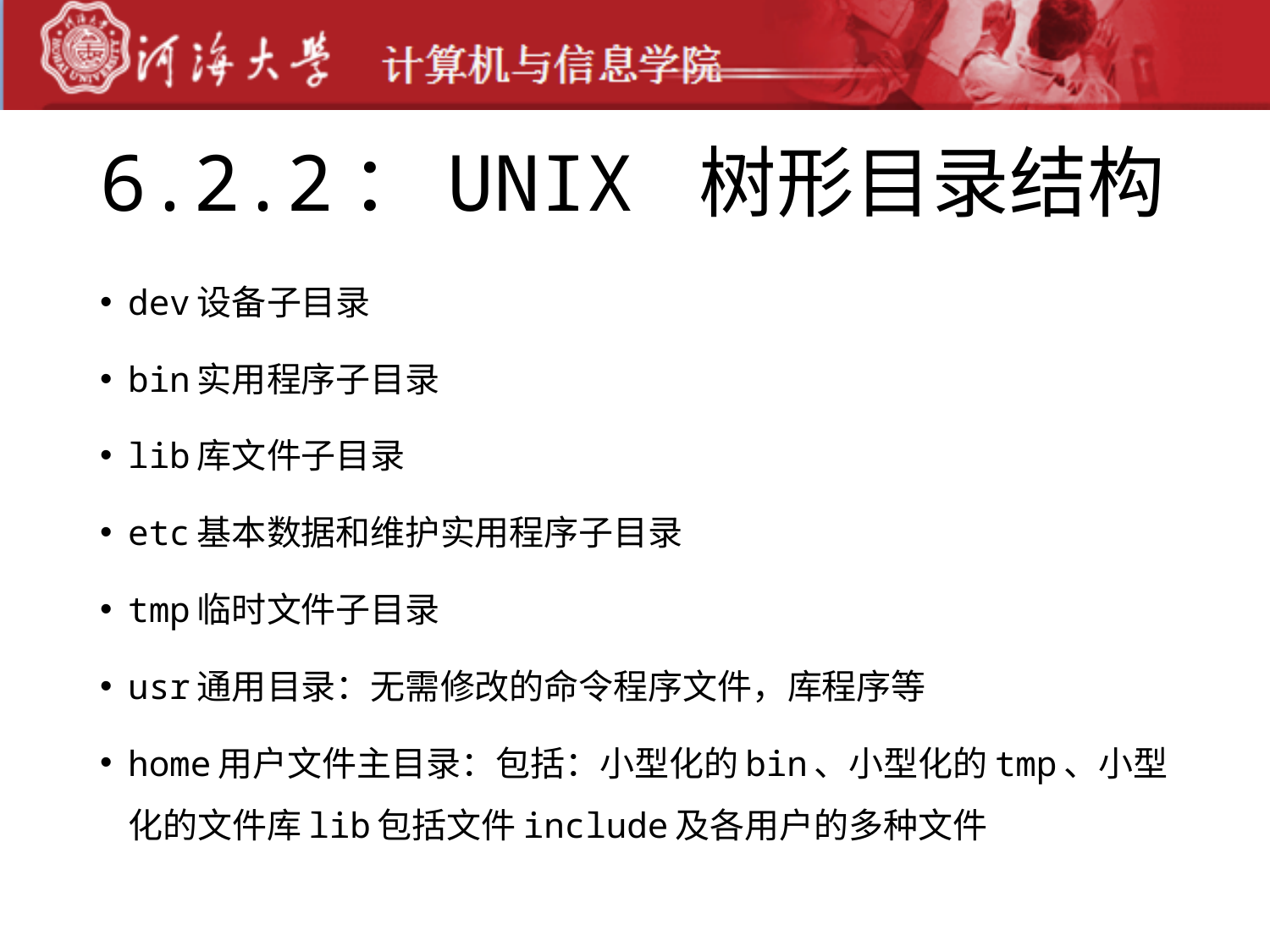

# 6.2.2：UNIX 树形目录结构
dev设备子目录
bin实用程序子目录
lib库文件子目录
etc基本数据和维护实用程序子目录
tmp临时文件子目录
usr通用目录：无需修改的命令程序文件，库程序等
home用户文件主目录：包括：小型化的bin、小型化的tmp、小型化的文件库lib包括文件include及各用户的多种文件